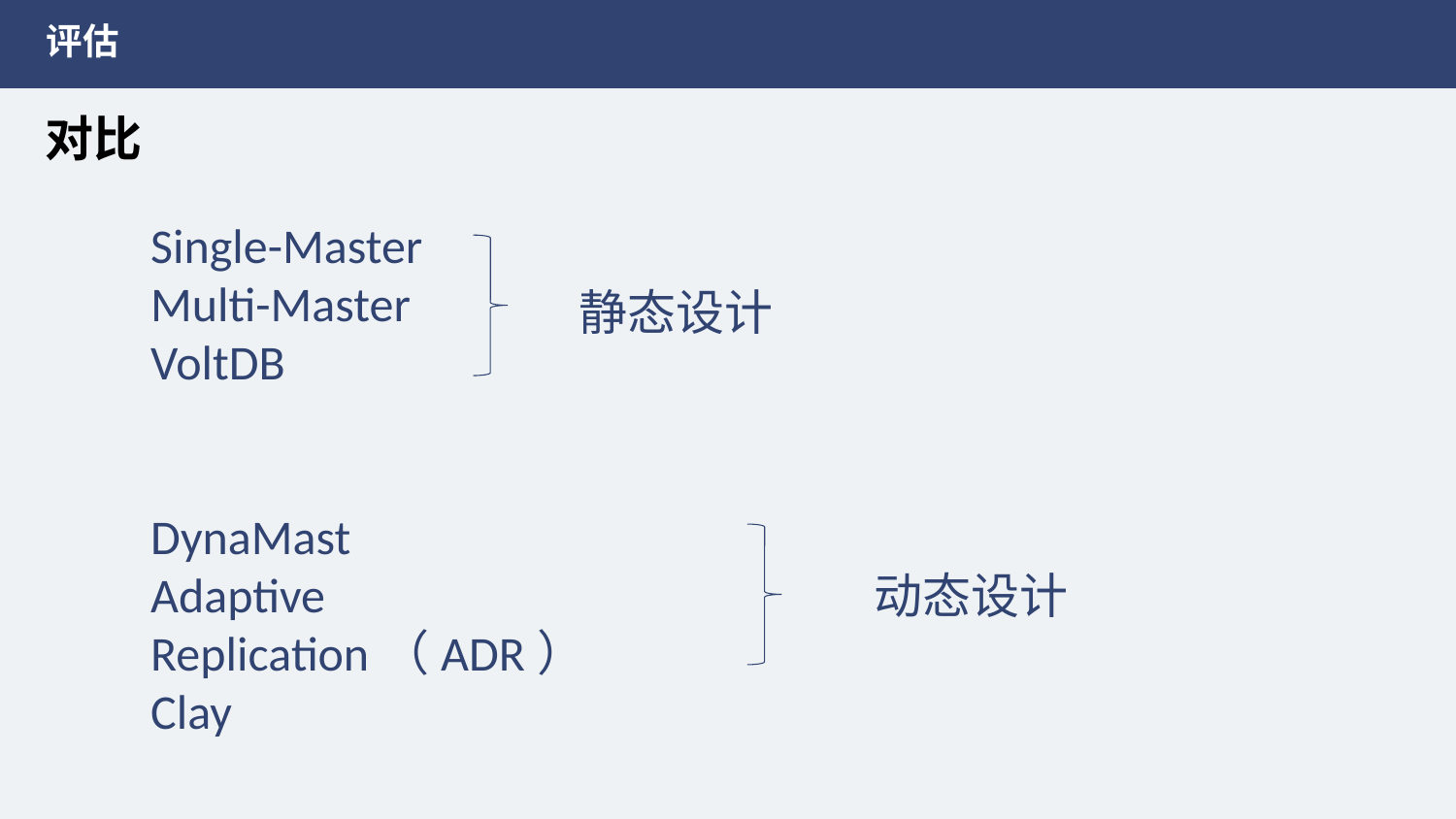

评估
对比
Single-Master
Multi-Master
VoltDB

静态设计
DynaMast
Adaptive Replication（ADR）
Clay

动态设计